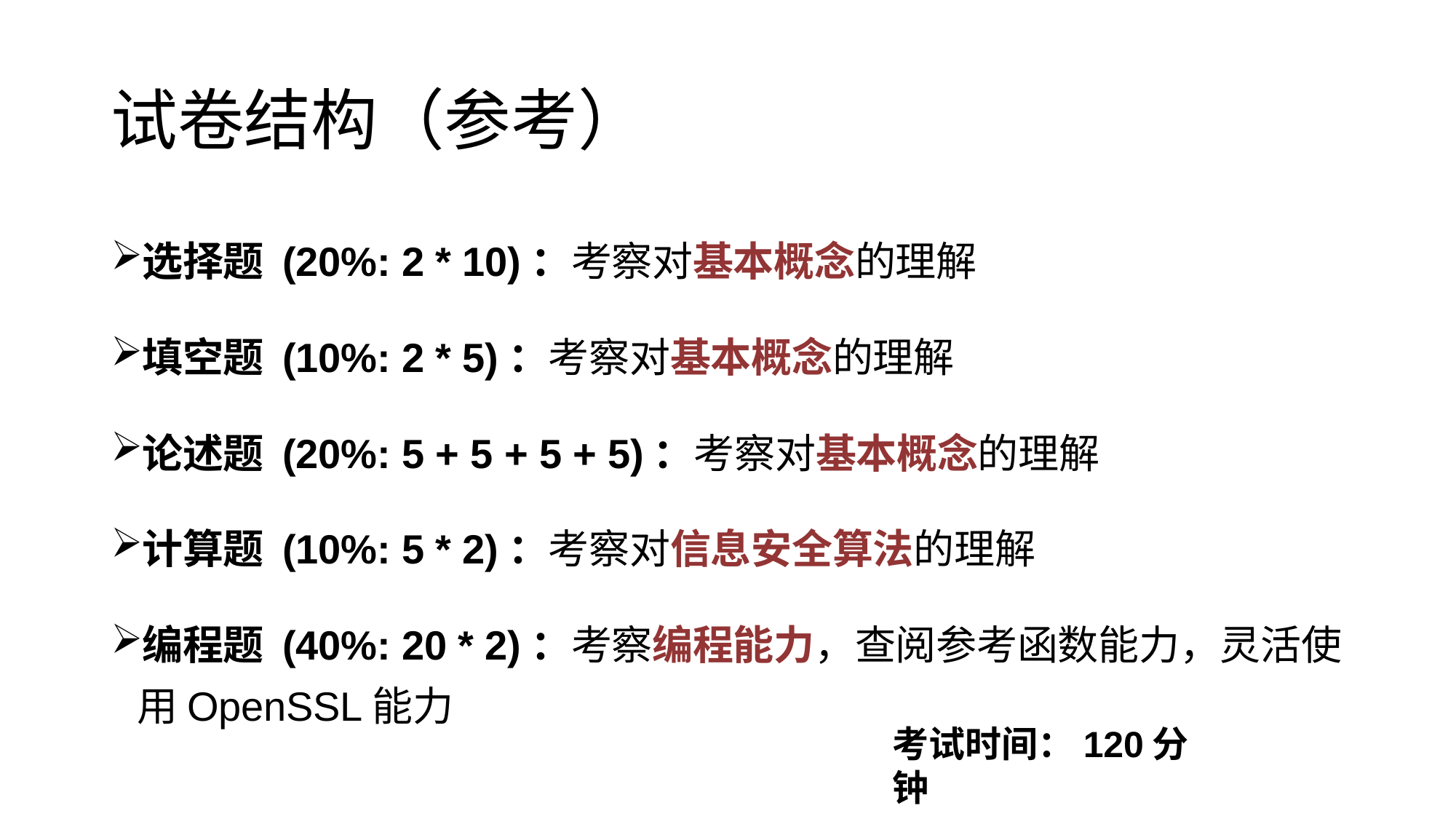

# 试卷结构（参考）
选择题 (20%: 2 * 10)：考察对基本概念的理解
填空题 (10%: 2 * 5)：考察对基本概念的理解
论述题 (20%: 5 + 5 + 5 + 5)：考察对基本概念的理解
计算题 (10%: 5 * 2)：考察对信息安全算法的理解
编程题 (40%: 20 * 2)：考察编程能力，查阅参考函数能力，灵活使用OpenSSL能力
考试时间：120分钟